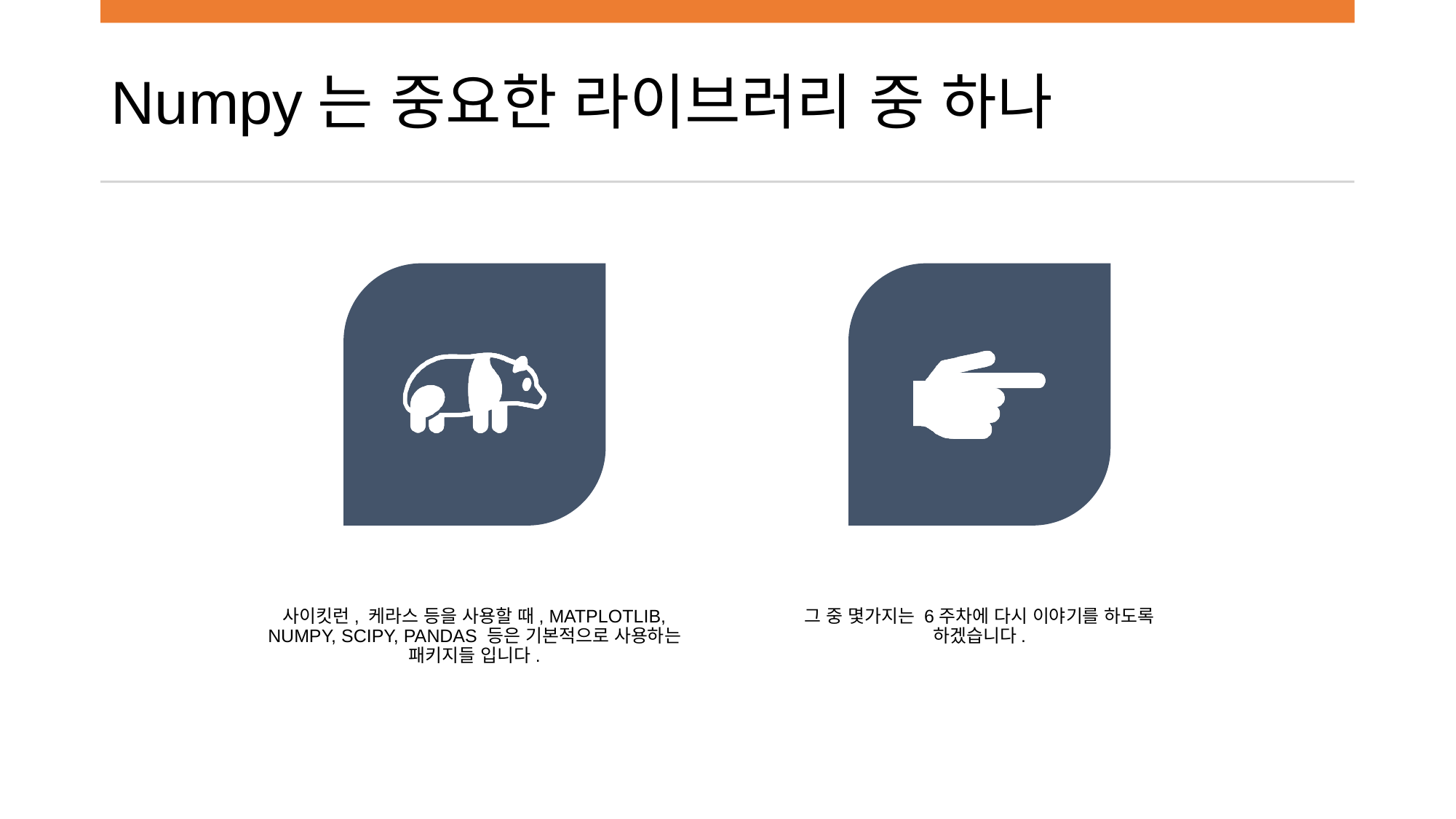

# Numpy는 중요한 라이브러리 중 하나

사이킷런, 케라스 등을 사용할 때, matplotlib, numpy, scipy, pandas 등은 기본적으로 사용하는 패키지들 입니다.
그 중 몇가지는 6주차에 다시 이야기를 하도록 하겠습니다.